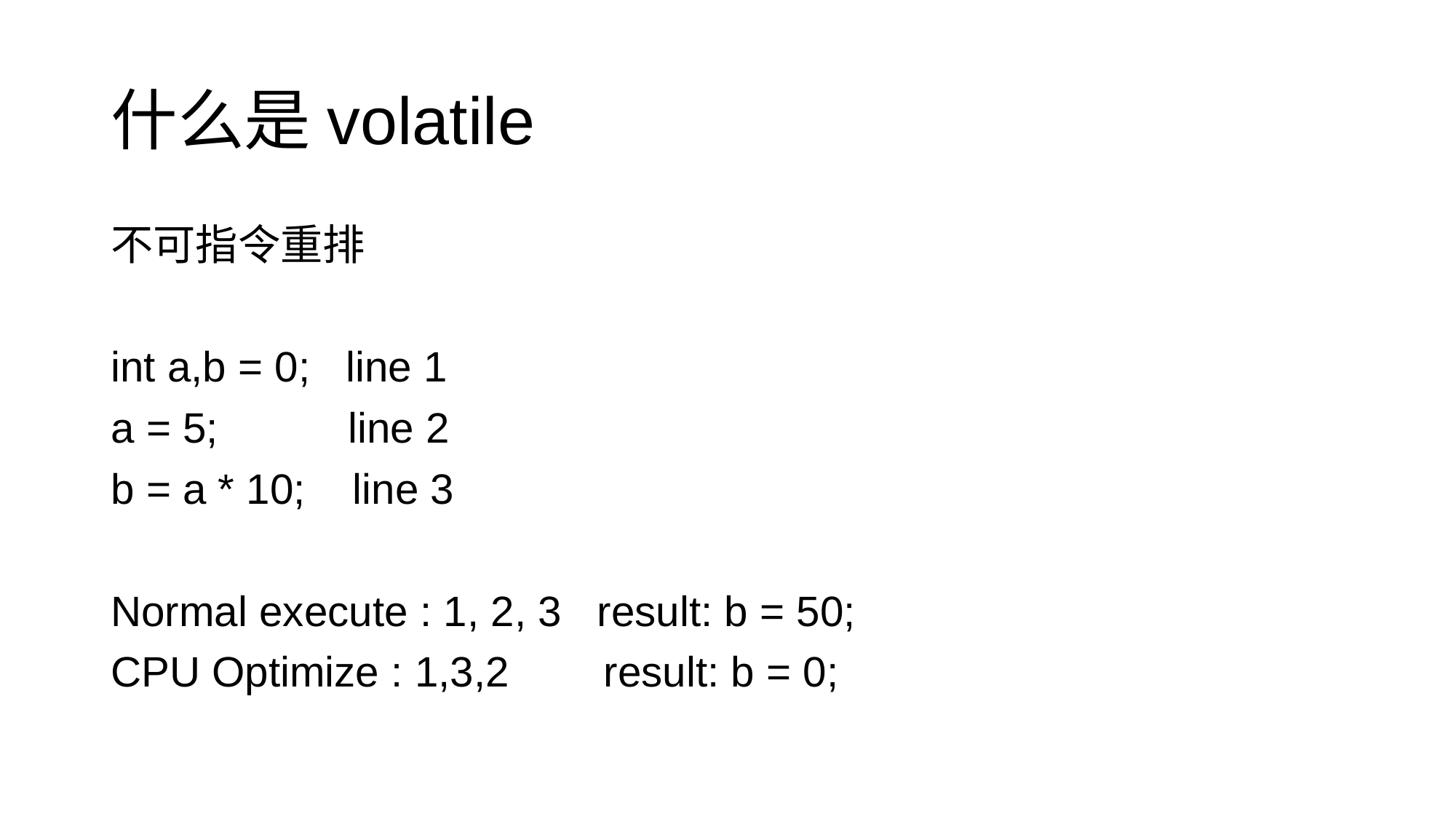

# 什么是volatile
不可指令重排

int a,b = 0;   line 1
a = 5;           line 2
b = a * 10;    line 3

Normal execute : 1, 2, 3   result: b = 50;
CPU Optimize : 1,3,2        result: b = 0;